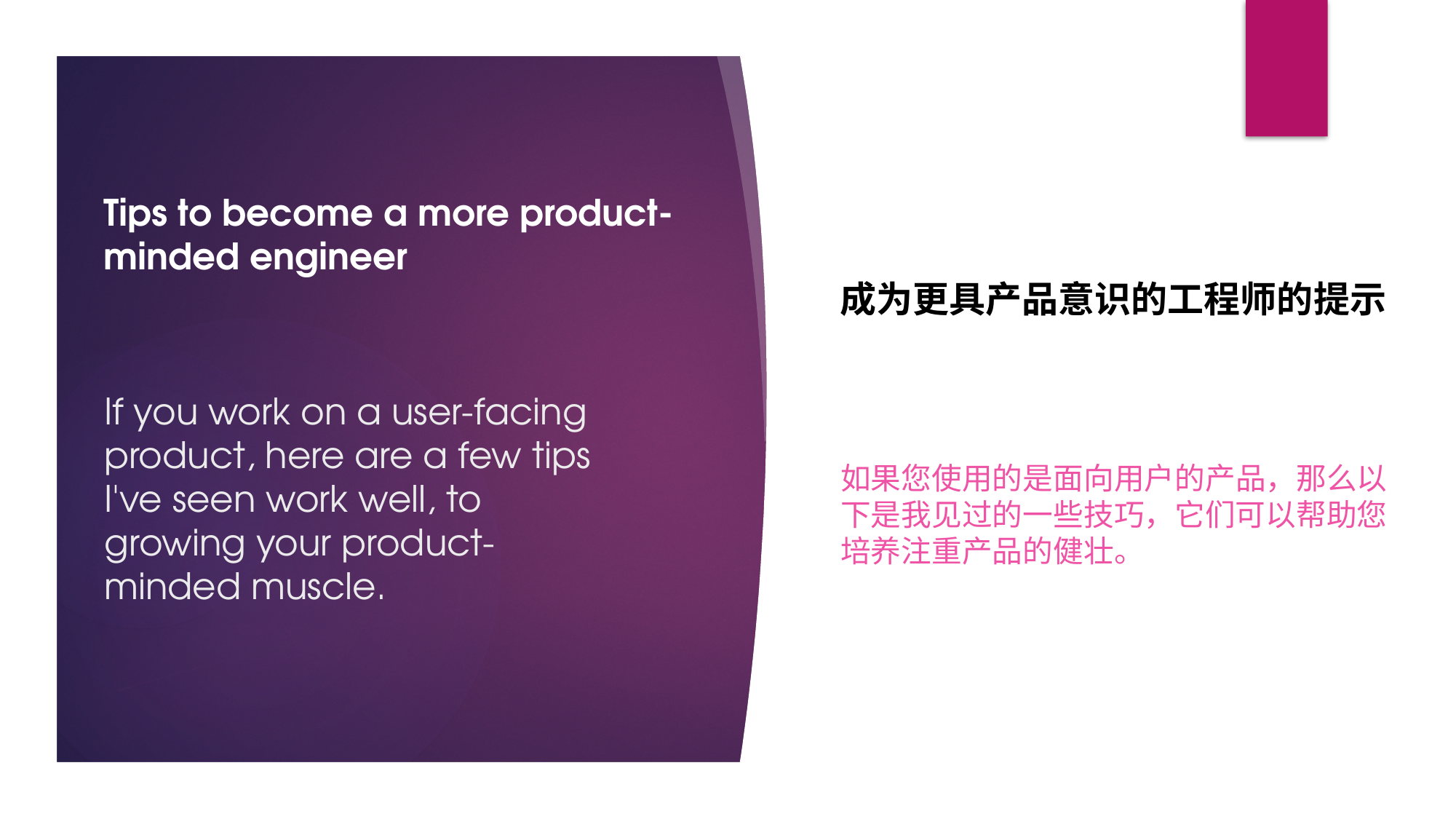

Tips to become a more product-minded engineer

成为更具产品意识的工程师的提示

# If you work on a user-facing product, here are a few tips I've seen work well, to growing your product-minded muscle.
如果您使用的是面向用户的产品，那么以下是我见过的一些技巧，它们可以帮助您培养注重产品的健壮。